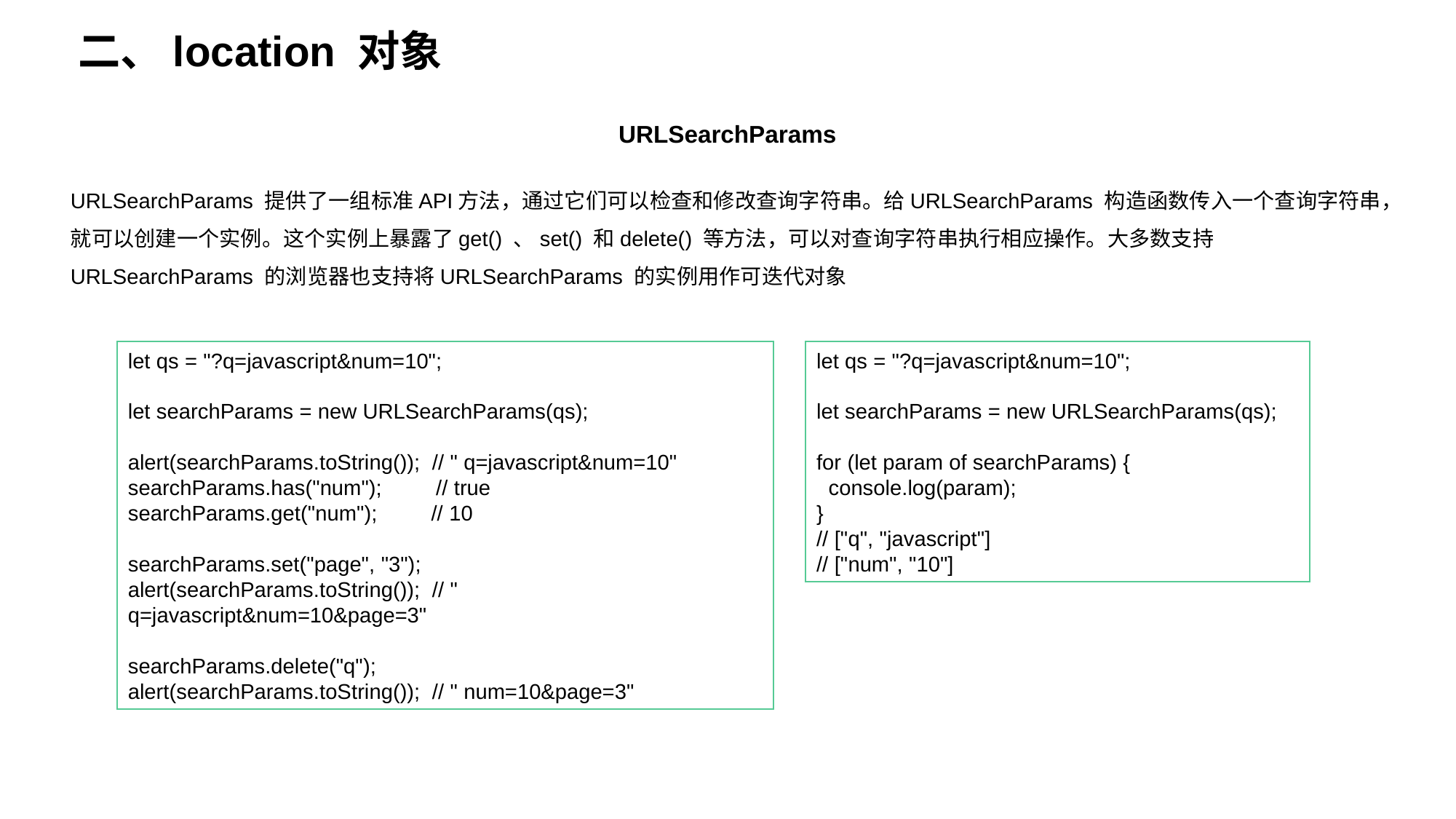

二、location 对象
URLSearchParams
URLSearchParams 提供了一组标准API方法，通过它们可以检查和修改查询字符串。给URLSearchParams 构造函数传入一个查询字符串，就可以创建一个实例。这个实例上暴露了get() 、set() 和delete() 等方法，可以对查询字符串执行相应操作。大多数支持URLSearchParams 的浏览器也支持将URLSearchParams 的实例用作可迭代对象
let qs = "?q=javascript&num=10";

let searchParams = new URLSearchParams(qs);

alert(searchParams.toString());  // " q=javascript&num=10"
searchParams.has("num");         // true
searchParams.get("num");         // 10

searchParams.set("page", "3");
alert(searchParams.toString());  // " q=javascript&num=10&page=3"

searchParams.delete("q");
alert(searchParams.toString());  // " num=10&page=3"
let qs = "?q=javascript&num=10";

let searchParams = new URLSearchParams(qs);

for (let param of searchParams) {
  console.log(param);
}
// ["q", "javascript"]
// ["num", "10"]